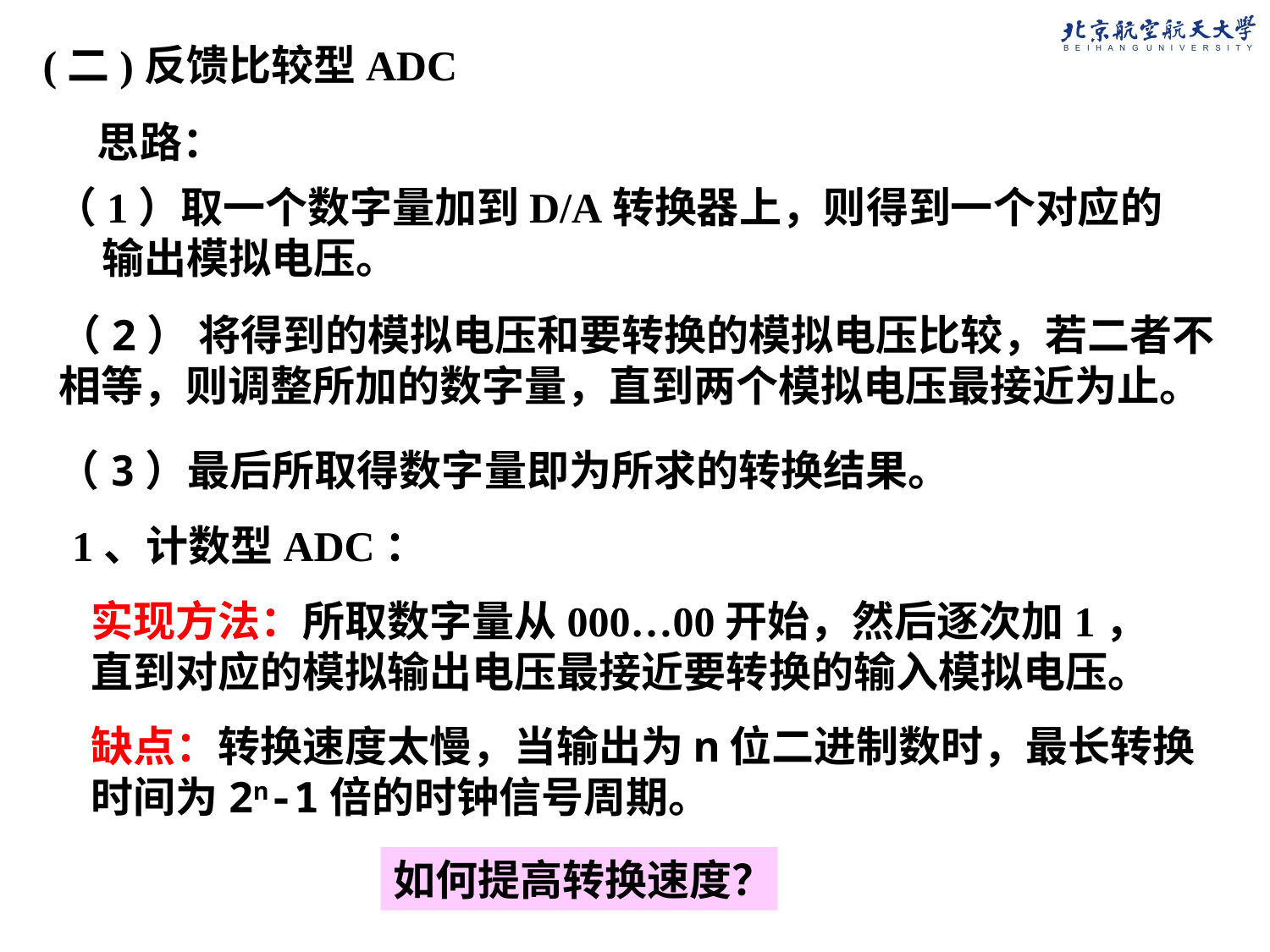

(二)反馈比较型ADC
思路：
（1）取一个数字量加到D/A转换器上，则得到一个对应的输出模拟电压。
（2） 将得到的模拟电压和要转换的模拟电压比较，若二者不相等，则调整所加的数字量，直到两个模拟电压最接近为止。
（3）最后所取得数字量即为所求的转换结果。
1、计数型ADC：
实现方法：所取数字量从000…00开始，然后逐次加1，直到对应的模拟输出电压最接近要转换的输入模拟电压。
缺点：转换速度太慢，当输出为n位二进制数时，最长转换时间为2n-1倍的时钟信号周期。
如何提高转换速度？